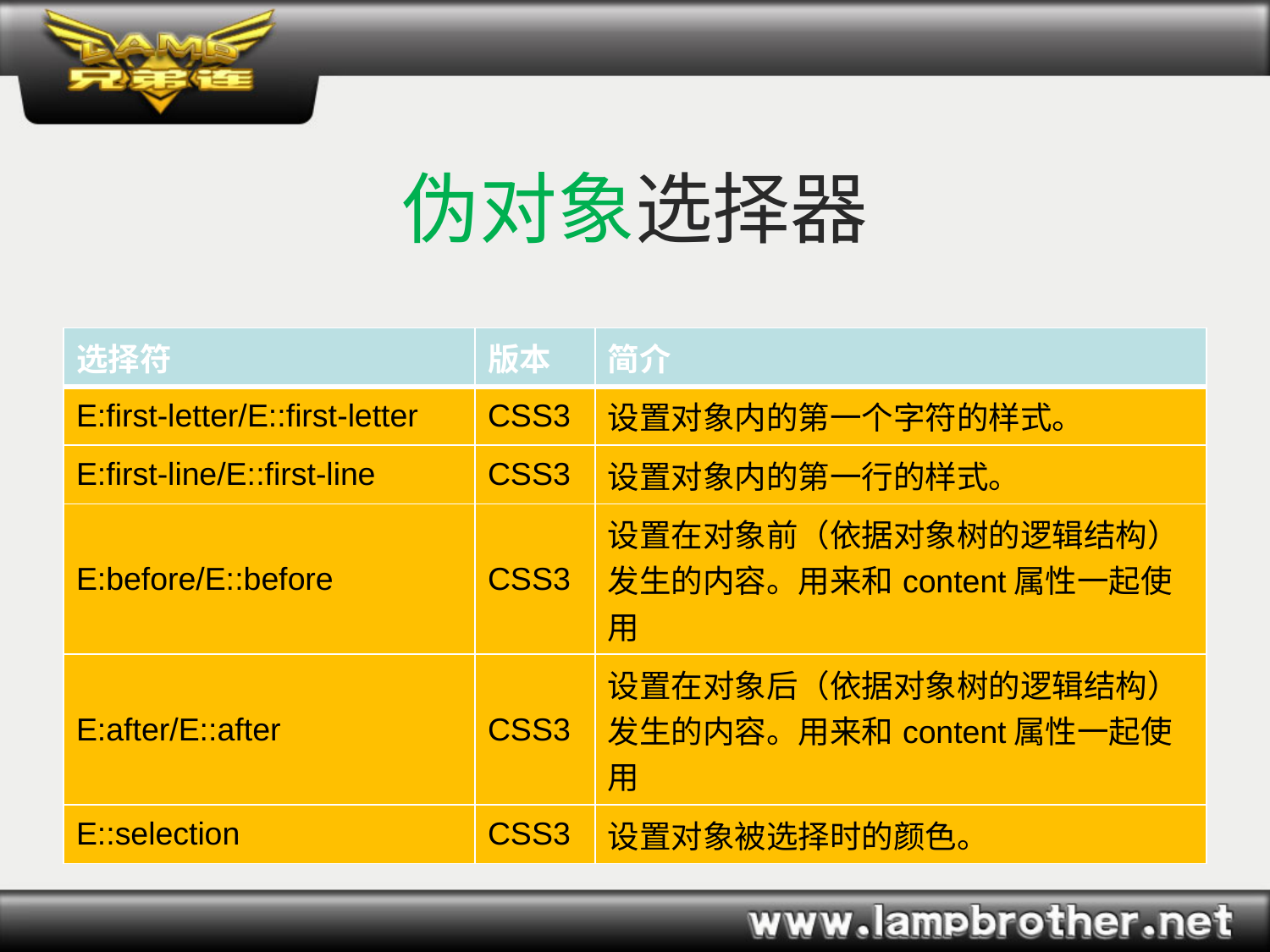

# 伪对象选择器
| 选择符 | 版本 | 简介 |
| --- | --- | --- |
| E:first-letter/E::first-letter | CSS3 | 设置对象内的第一个字符的样式。 |
| E:first-line/E::first-line | CSS3 | 设置对象内的第一行的样式。 |
| E:before/E::before | CSS3 | 设置在对象前（依据对象树的逻辑结构）发生的内容。用来和content属性一起使用 |
| E:after/E::after | CSS3 | 设置在对象后（依据对象树的逻辑结构）发生的内容。用来和content属性一起使用 |
| E::selection | CSS3 | 设置对象被选择时的颜色。 |